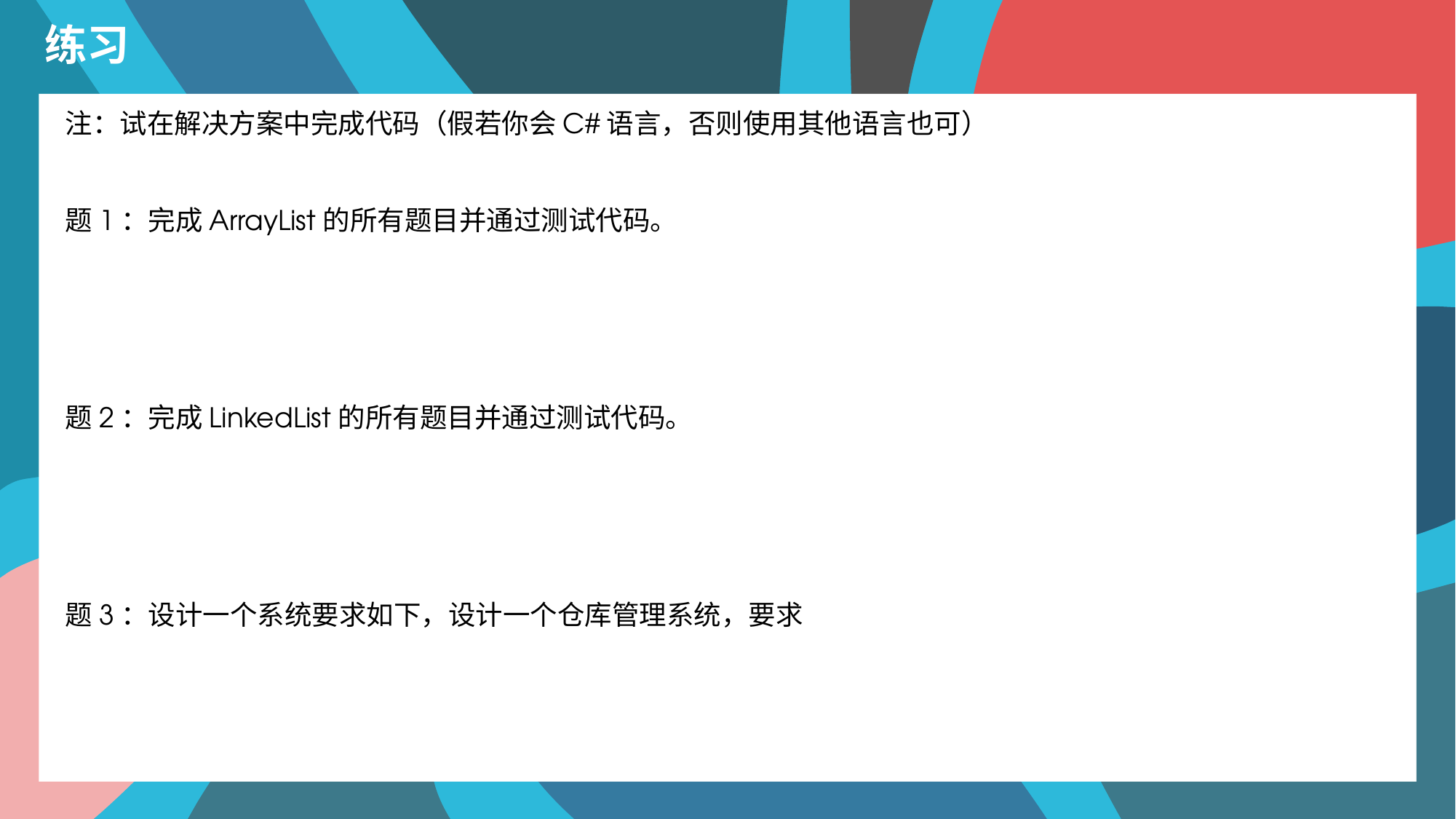

练习
注：试在解决方案中完成代码（假若你会C#语言，否则使用其他语言也可）
题1：完成ArrayList的所有题目并通过测试代码。
题2：完成LinkedList的所有题目并通过测试代码。
题3：设计一个系统要求如下，设计一个仓库管理系统，要求